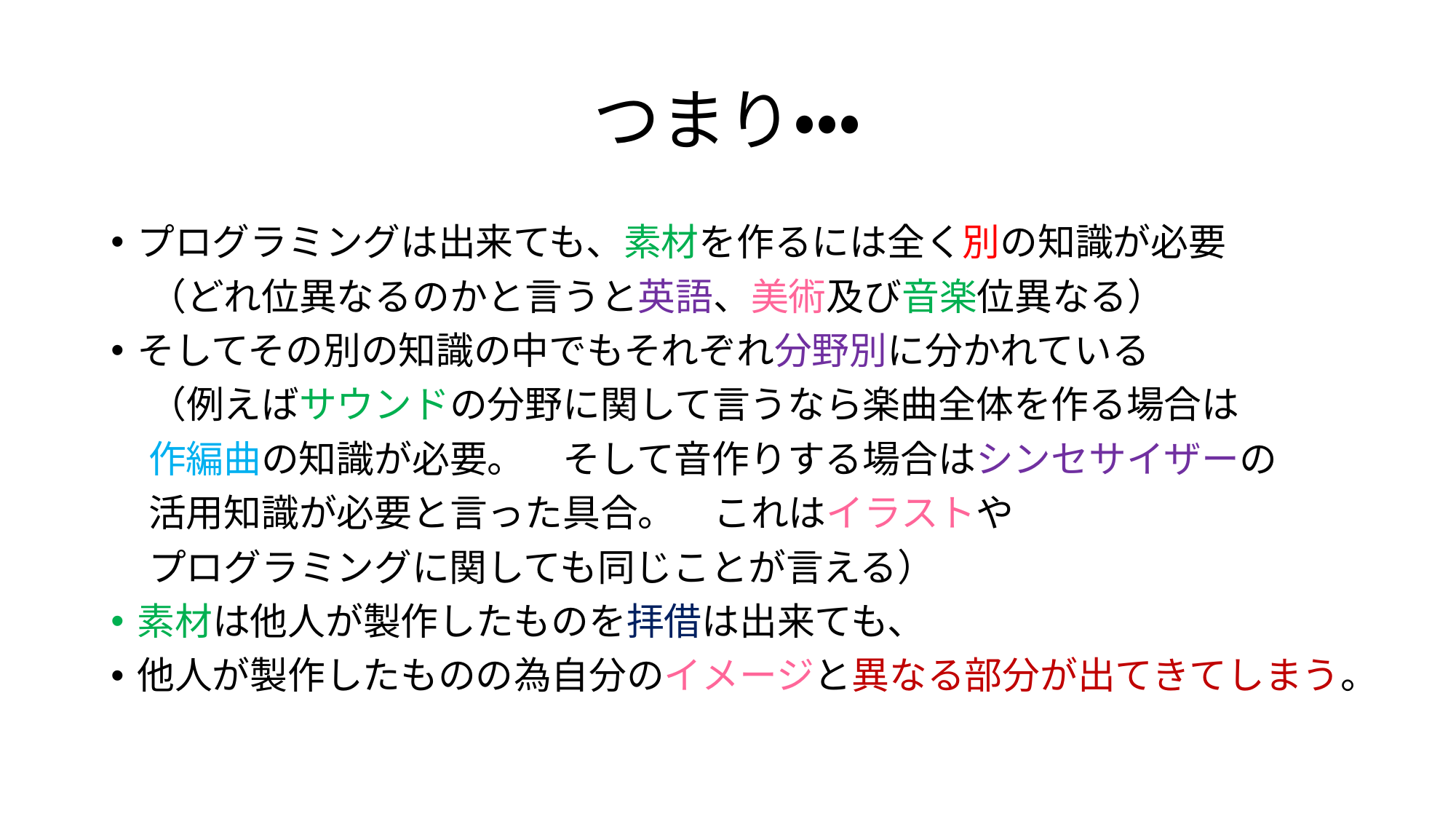

# つまり・・・
プログラミングは出来ても、素材を作るには全く別の知識が必要
　（どれ位異なるのかと言うと英語、美術及び音楽位異なる）
そしてその別の知識の中でもそれぞれ分野別に分かれている
　（例えばサウンドの分野に関して言うなら楽曲全体を作る場合は
　作編曲の知識が必要。　そして音作りする場合はシンセサイザーの
　活用知識が必要と言った具合。　これはイラストや
　プログラミングに関しても同じことが言える）
素材は他人が製作したものを拝借は出来ても、
他人が製作したものの為自分のイメージと異なる部分が出てきてしまう。